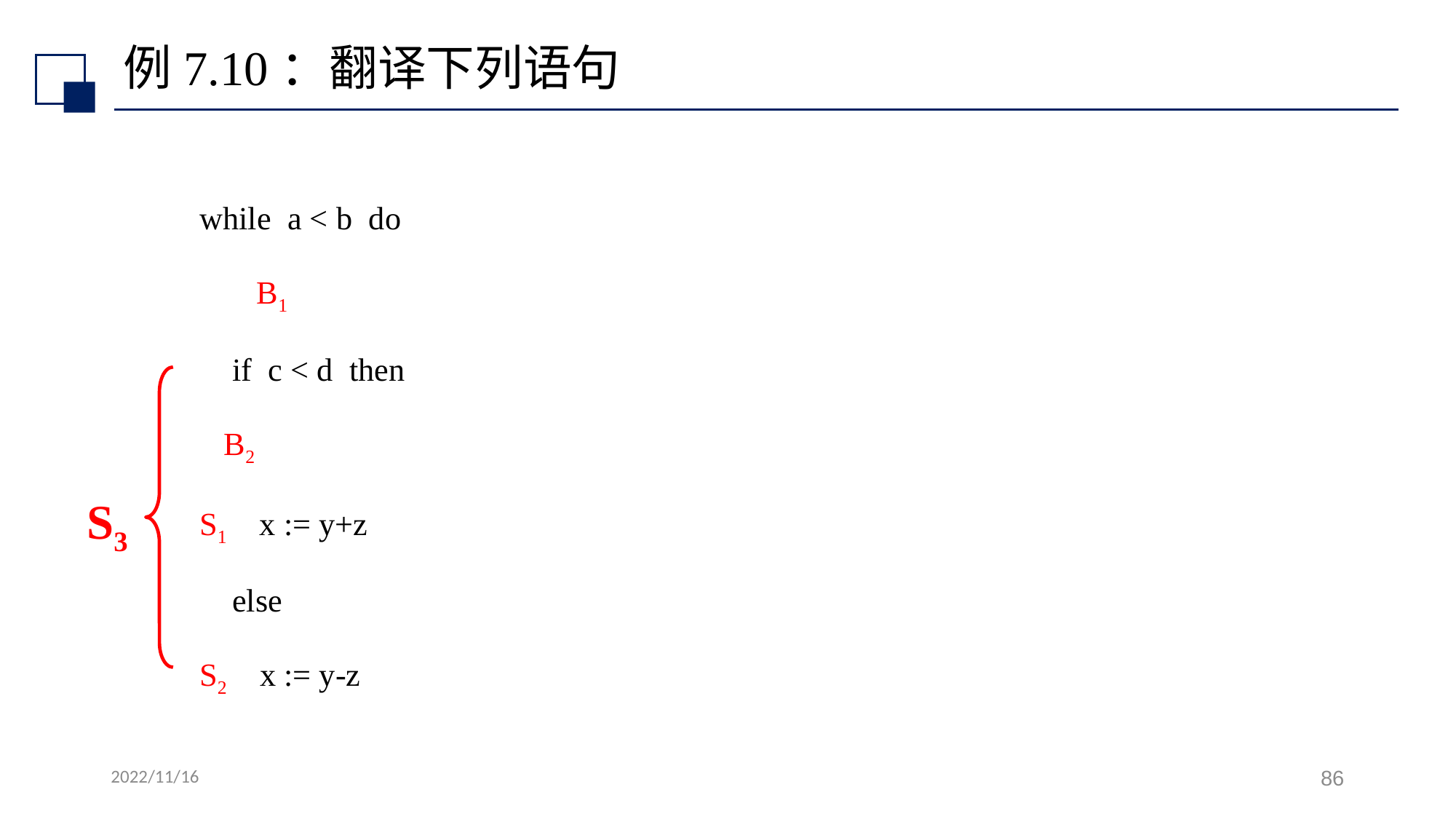

# 例7.10：翻译下列语句
while  a < b  do
		    B1
    if  c < d  then
		B2
S1    x := y+z
    else
S2    x := y-z

S3
2022/11/16
86